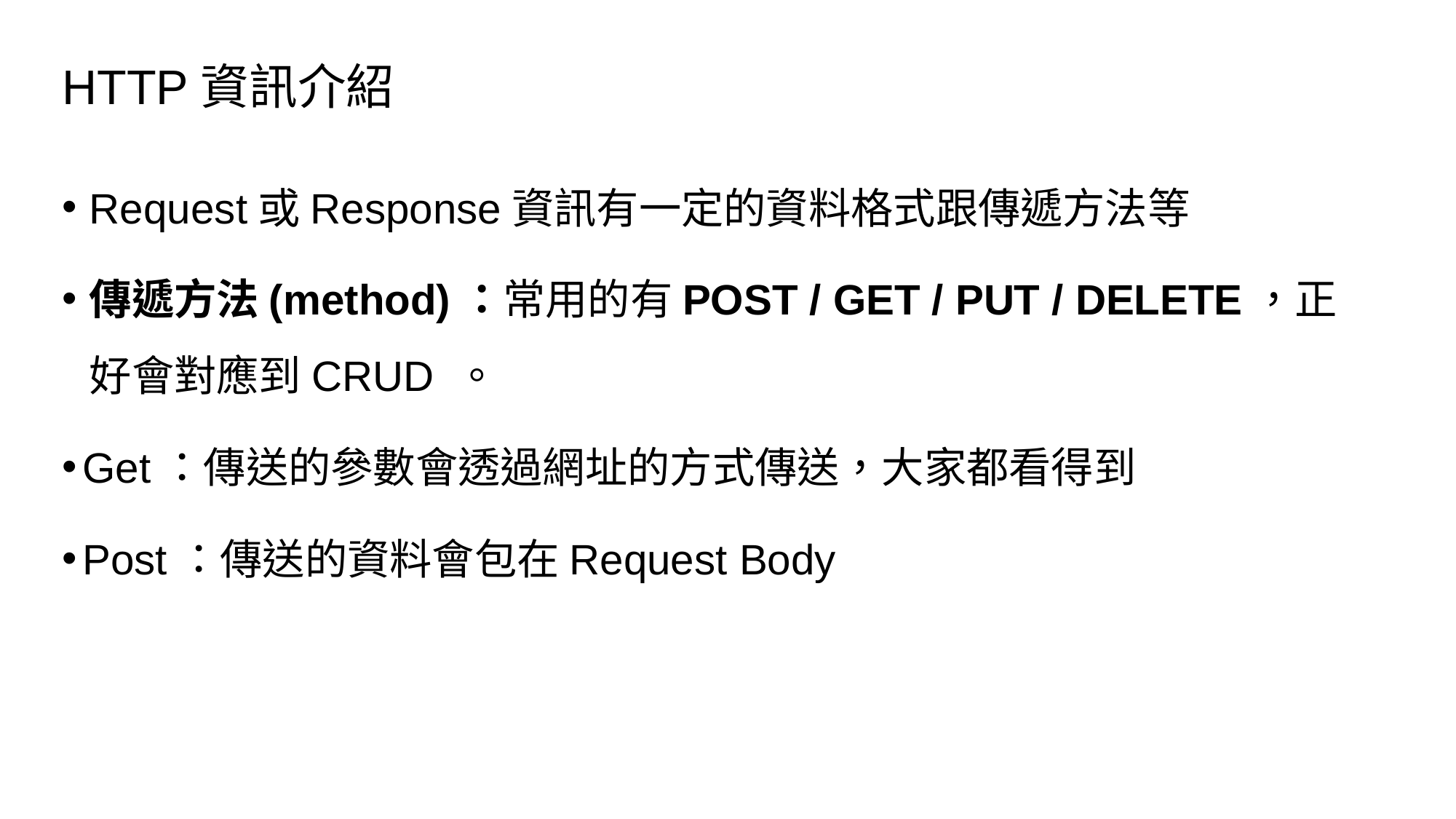

HTTP資訊介紹
Request或Response資訊有一定的資料格式跟傳遞方法等
傳遞方法(method)：常用的有POST / GET / PUT / DELETE，正好會對應到CRUD 。
Get：傳送的參數會透過網址的方式傳送，大家都看得到
Post：傳送的資料會包在Request Body